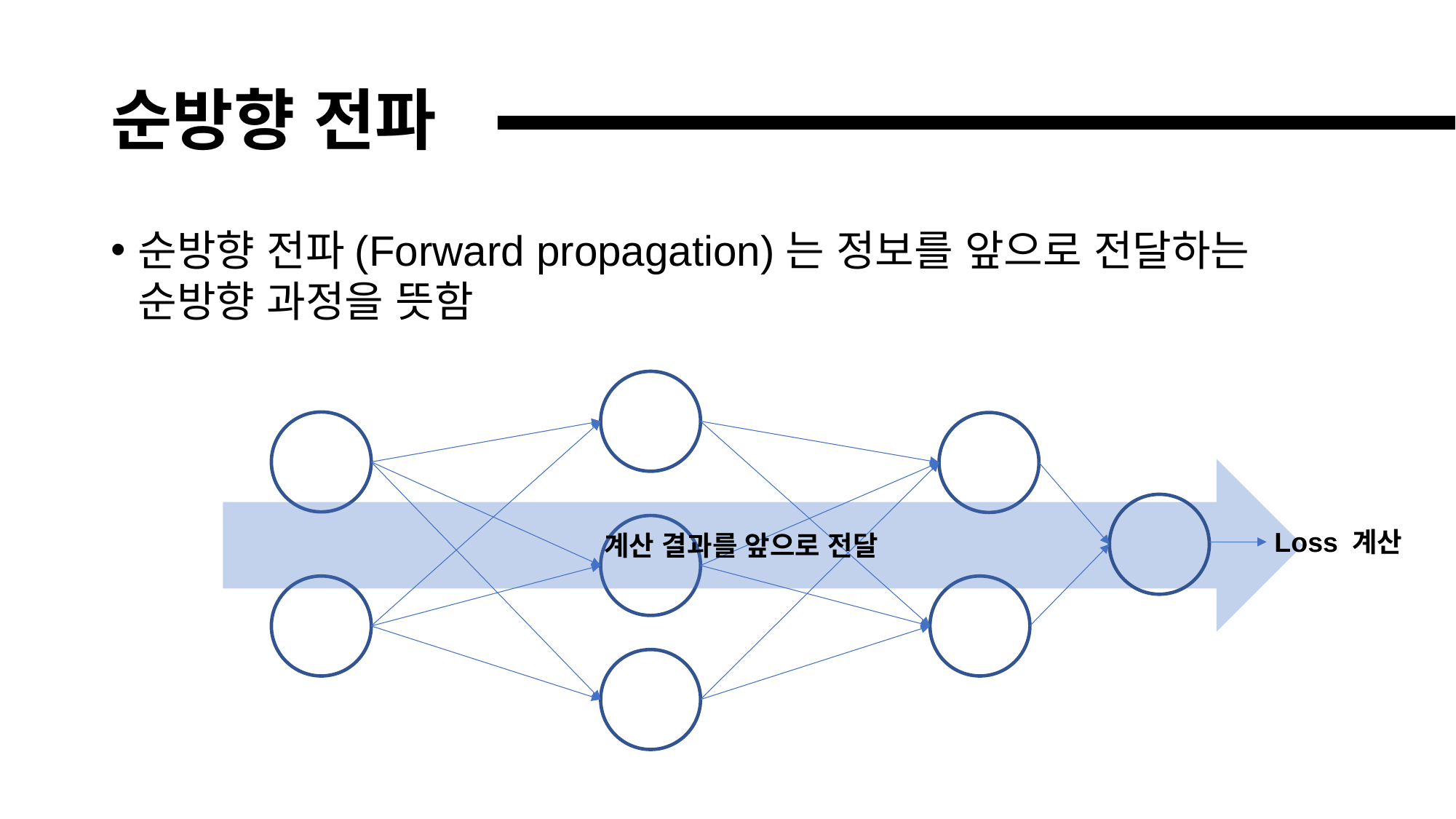

# 순방향 전파
순방향 전파(Forward propagation)는 정보를 앞으로 전달하는 순방향 과정을 뜻함

계산 결과를 앞으로 전달

Loss 계산